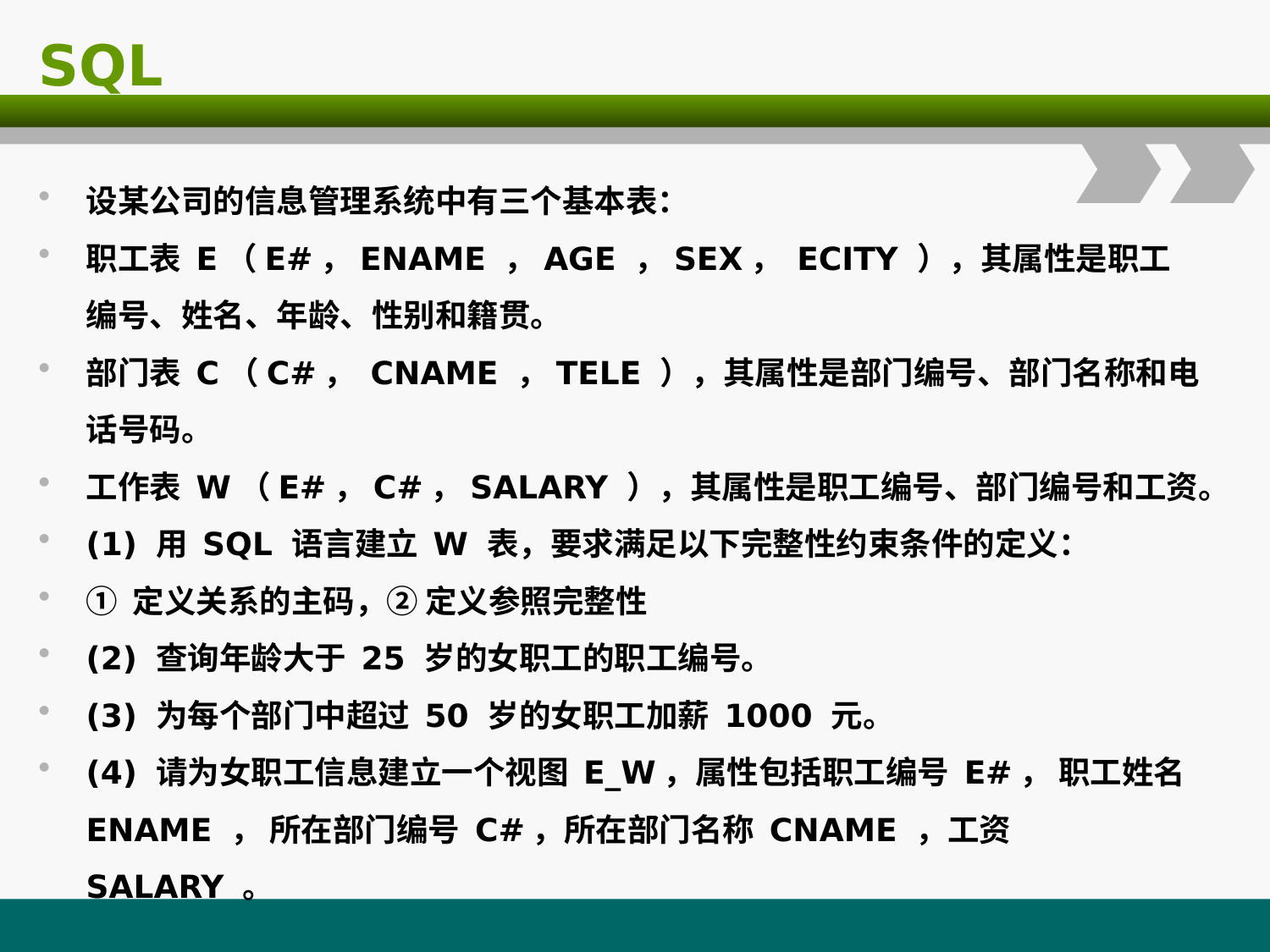

# SQL
设某公司的信息管理系统中有三个基本表：
职工表 E（E#，ENAME ，AGE ，SEX， ECITY ），其属性是职工编号、姓名、年龄、性别和籍贯。
部门表 C（C#， CNAME ，TELE ），其属性是部门编号、部门名称和电话号码。
工作表 W（E#，C#，SALARY ），其属性是职工编号、部门编号和工资。
(1) 用 SQL 语言建立 W 表，要求满足以下完整性约束条件的定义：
① 定义关系的主码，② 定义参照完整性
(2) 查询年龄大于 25 岁的女职工的职工编号。
(3) 为每个部门中超过 50 岁的女职工加薪 1000 元。
(4) 请为女职工信息建立一个视图 E_W，属性包括职工编号 E#， 职工姓名 ENAME ， 所在部门编号 C#，所在部门名称 CNAME ，工资 SALARY 。